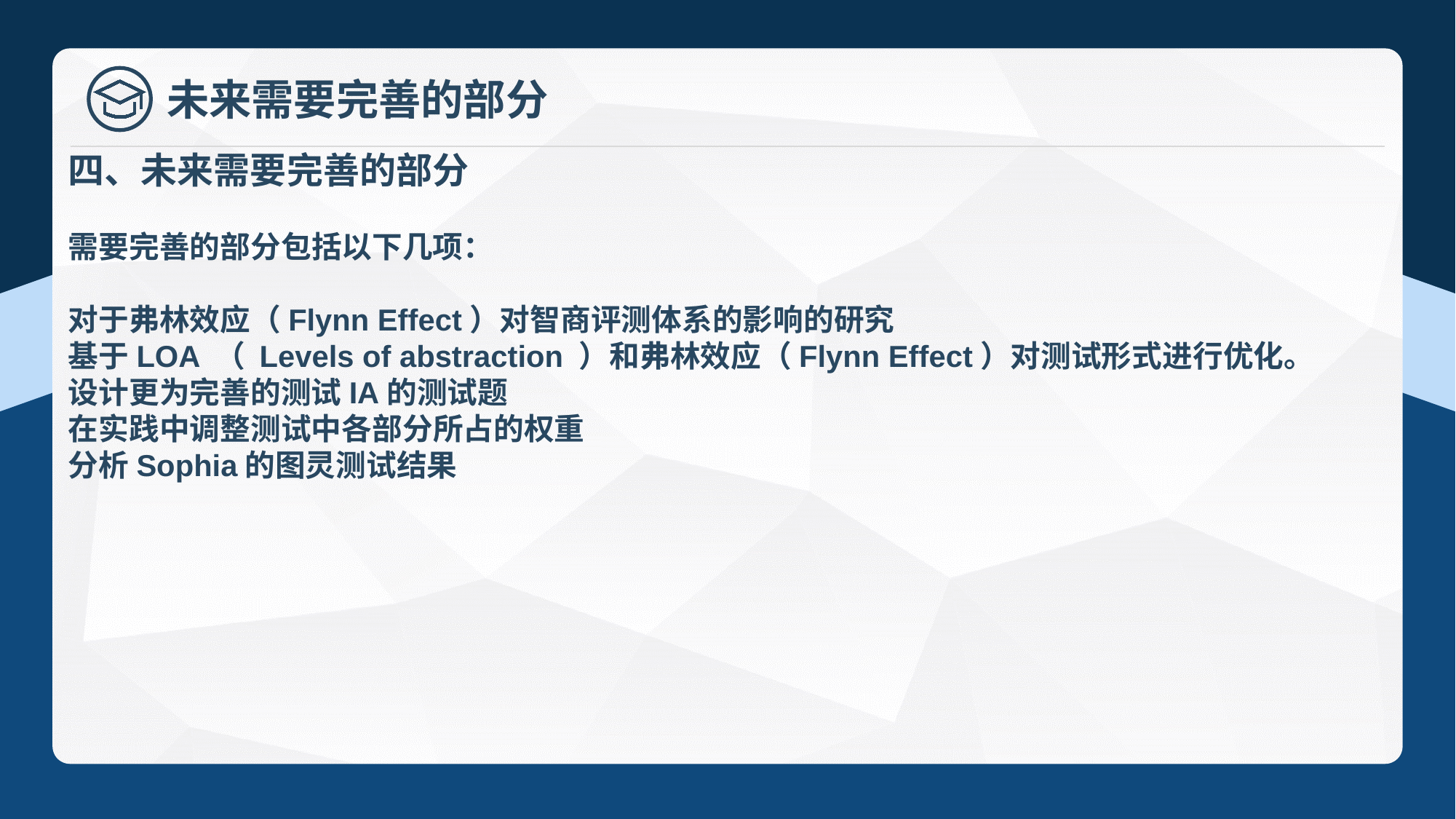

四、未来需要完善的部分

需要完善的部分包括以下几项：

对于弗林效应（Flynn Effect）对智商评测体系的影响的研究
基于LOA （ Levels of abstraction ）和弗林效应（Flynn Effect）对测试形式进行优化。
设计更为完善的测试IA的测试题
在实践中调整测试中各部分所占的权重
分析Sophia的图灵测试结果

未来需要完善的部分